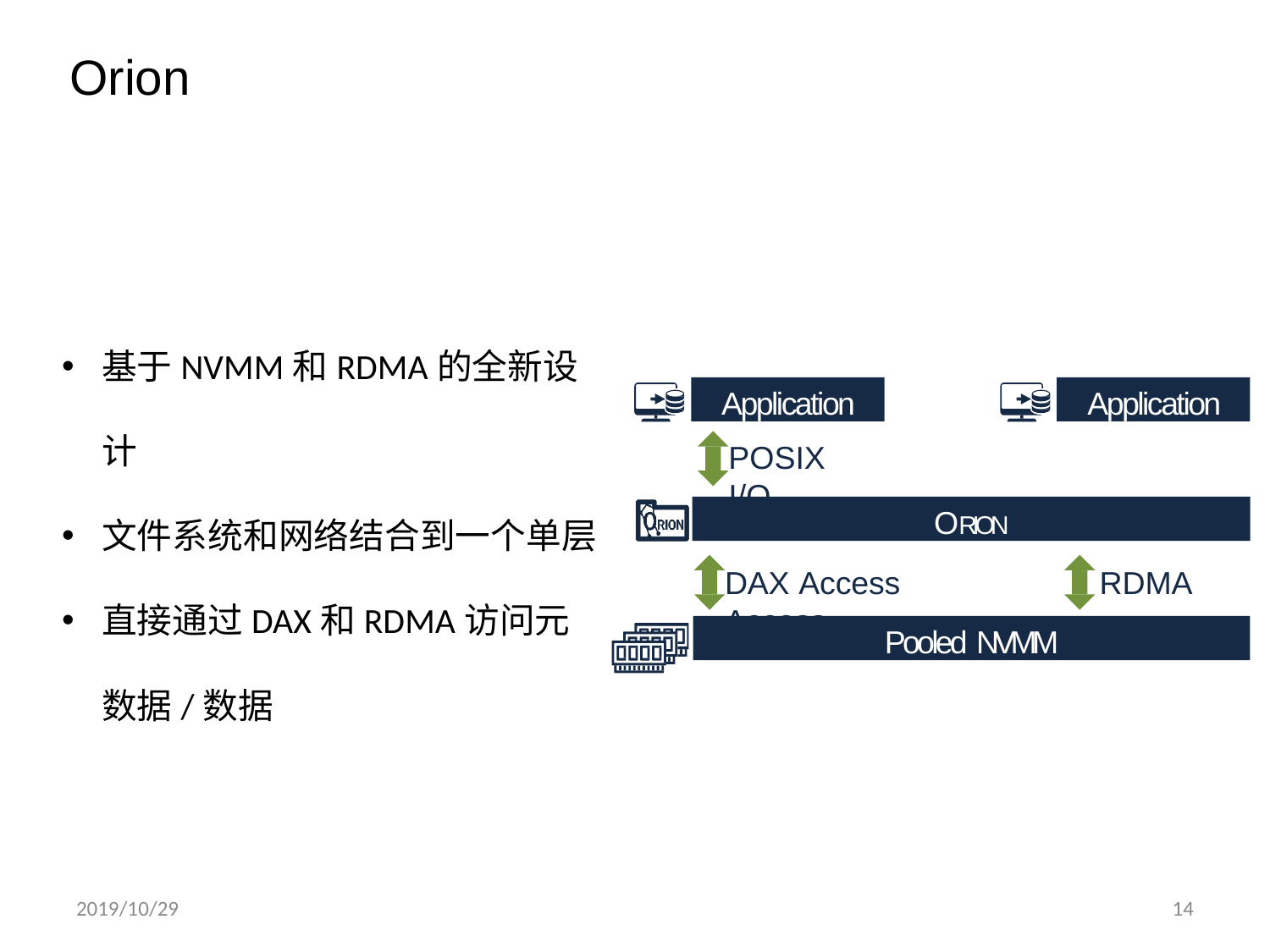

Orion
点击添加文本
基于NVMM和RDMA的全新设计
文件系统和网络结合到一个单层
直接通过DAX和RDMA访问元数据/数据
Application
Application

点击添加文本

POSIX I/O

ORION

DAX Access	RDMA Access
点击添加文本
Pooled NVMM

NVMM	NVMM

点击添加文本
2019/10/29
14